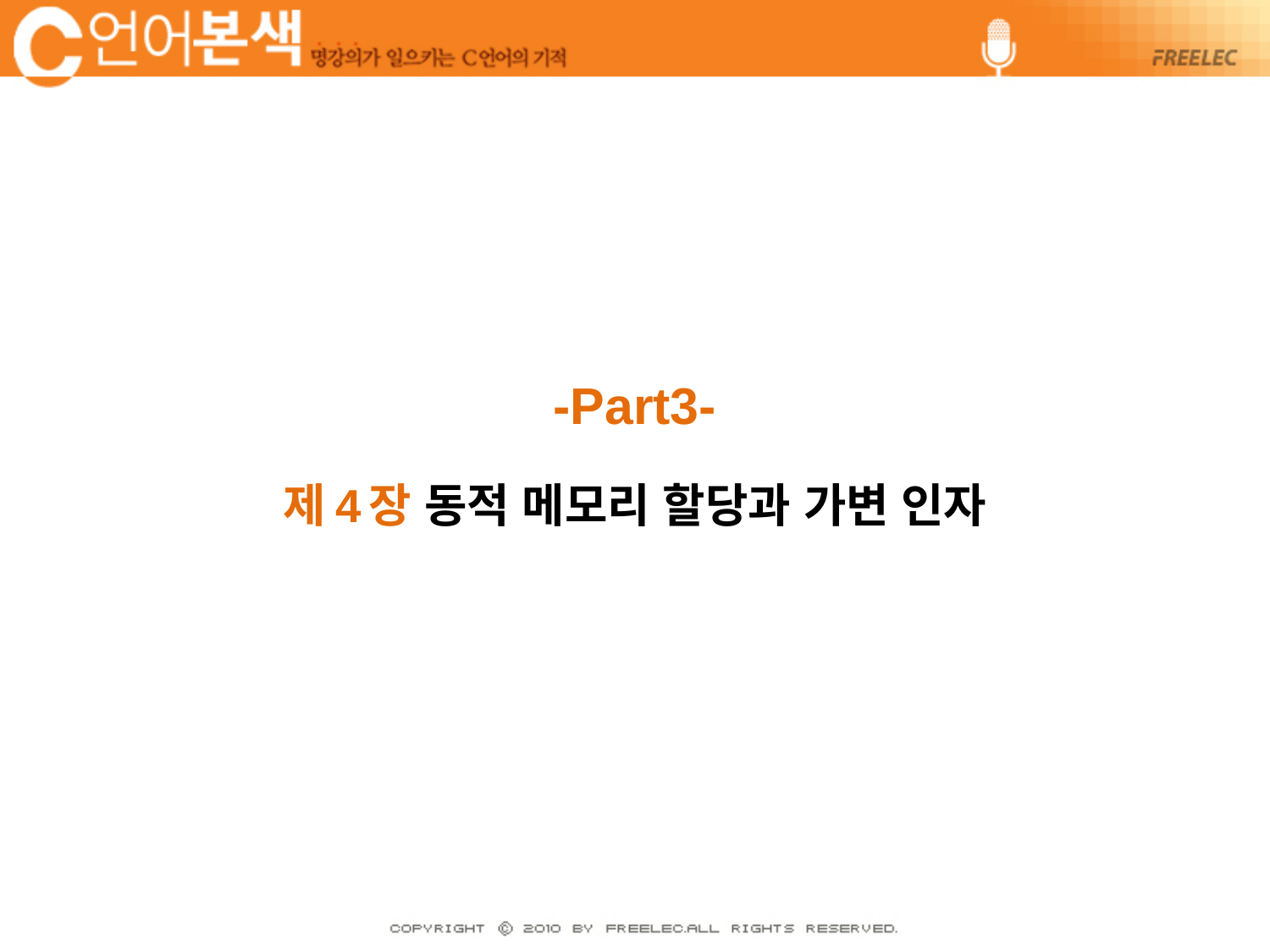

# -Part3- 제4장 동적 메모리 할당과 가변 인자